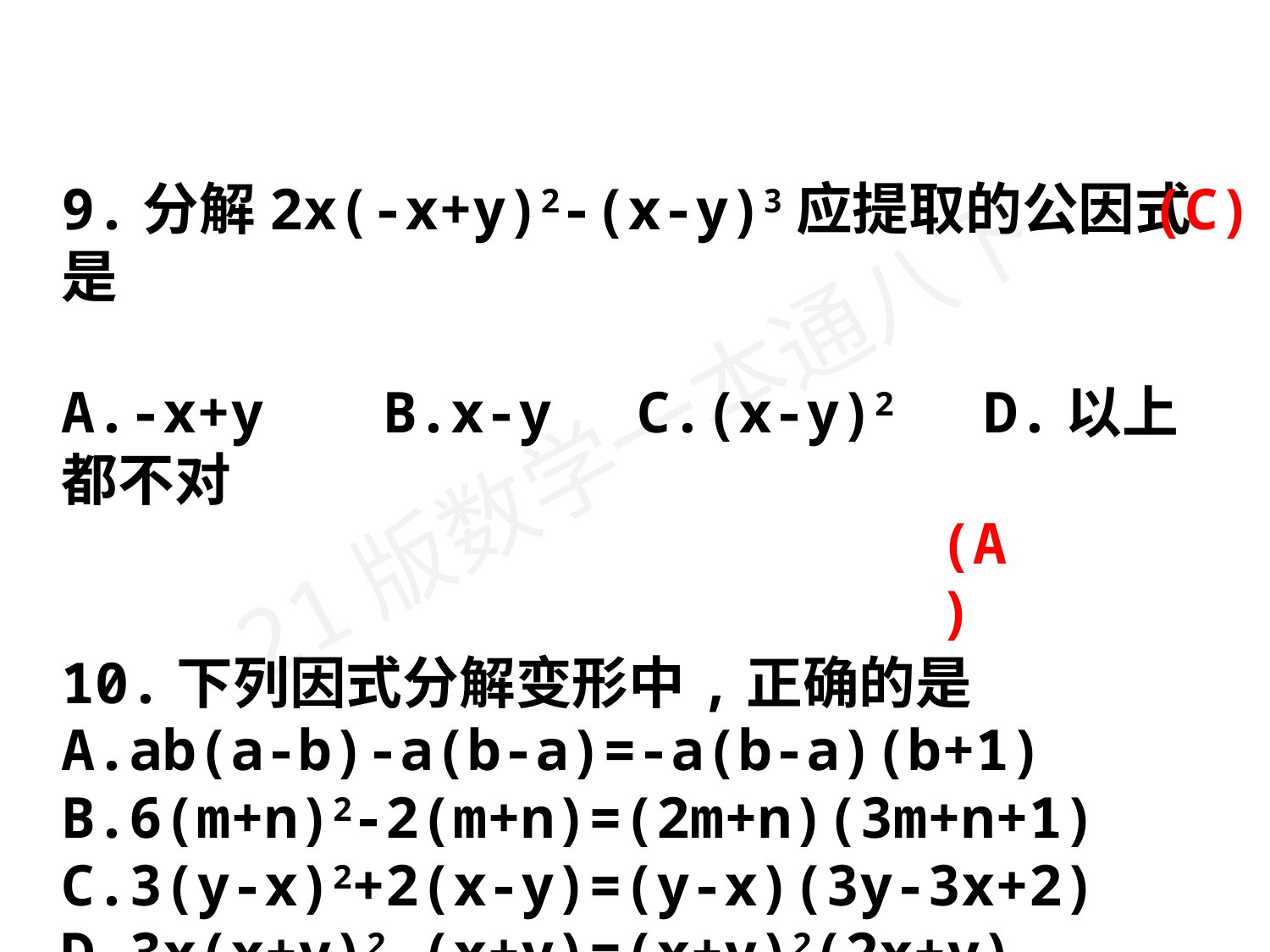

9.分解2x(-x+y)2-(x-y)3应提取的公因式是

A.-x+y	  B.x-y	  C.(x-y)2	 D.以上都不对

10.下列因式分解变形中,正确的是
A.ab(a-b)-a(b-a)=-a(b-a)(b+1)
B.6(m+n)2-2(m+n)=(2m+n)(3m+n+1)
C.3(y-x)2+2(x-y)=(y-x)(3y-3x+2)
D.3x(x+y)2-(x+y)=(x+y)2(2x+y)
(C)
(A)